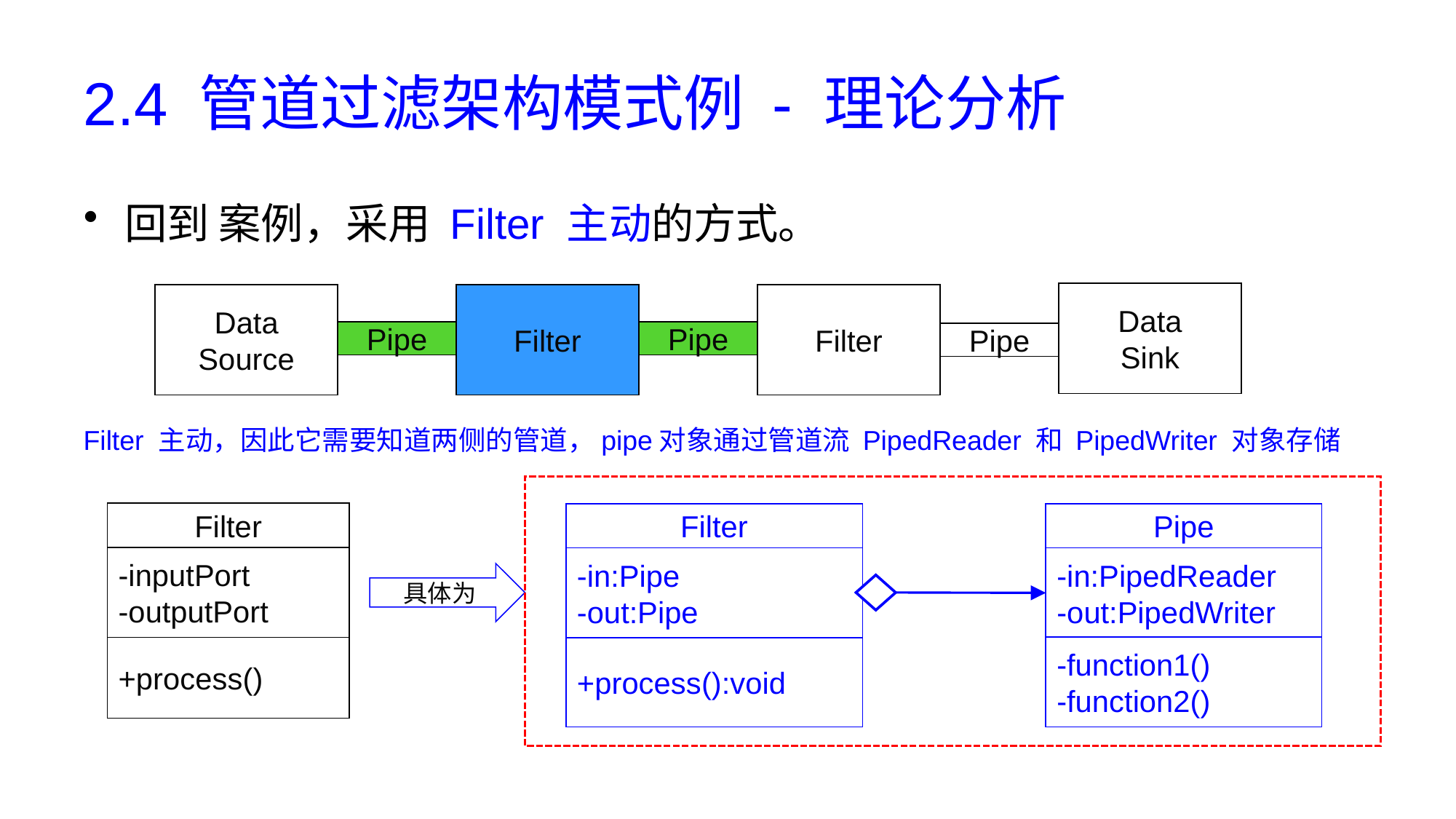

# 2.4 管道过滤架构模式例 - 理论分析
回到 案例，采用 Filter 主动的方式。
Data
Sink
Data
Source
Filter
Filter
Pipe
Pipe
Pipe
Filter 主动，因此它需要知道两侧的管道，pipe对象通过管道流 PipedReader 和 PipedWriter 对象存储

Filter
Filter
Pipe
-inputPort
-outputPort
-in:Pipe
-out:Pipe
-in:PipedReader
-out:PipedWriter
具体为

-function1()
-function2()
+process()
+process():void
29